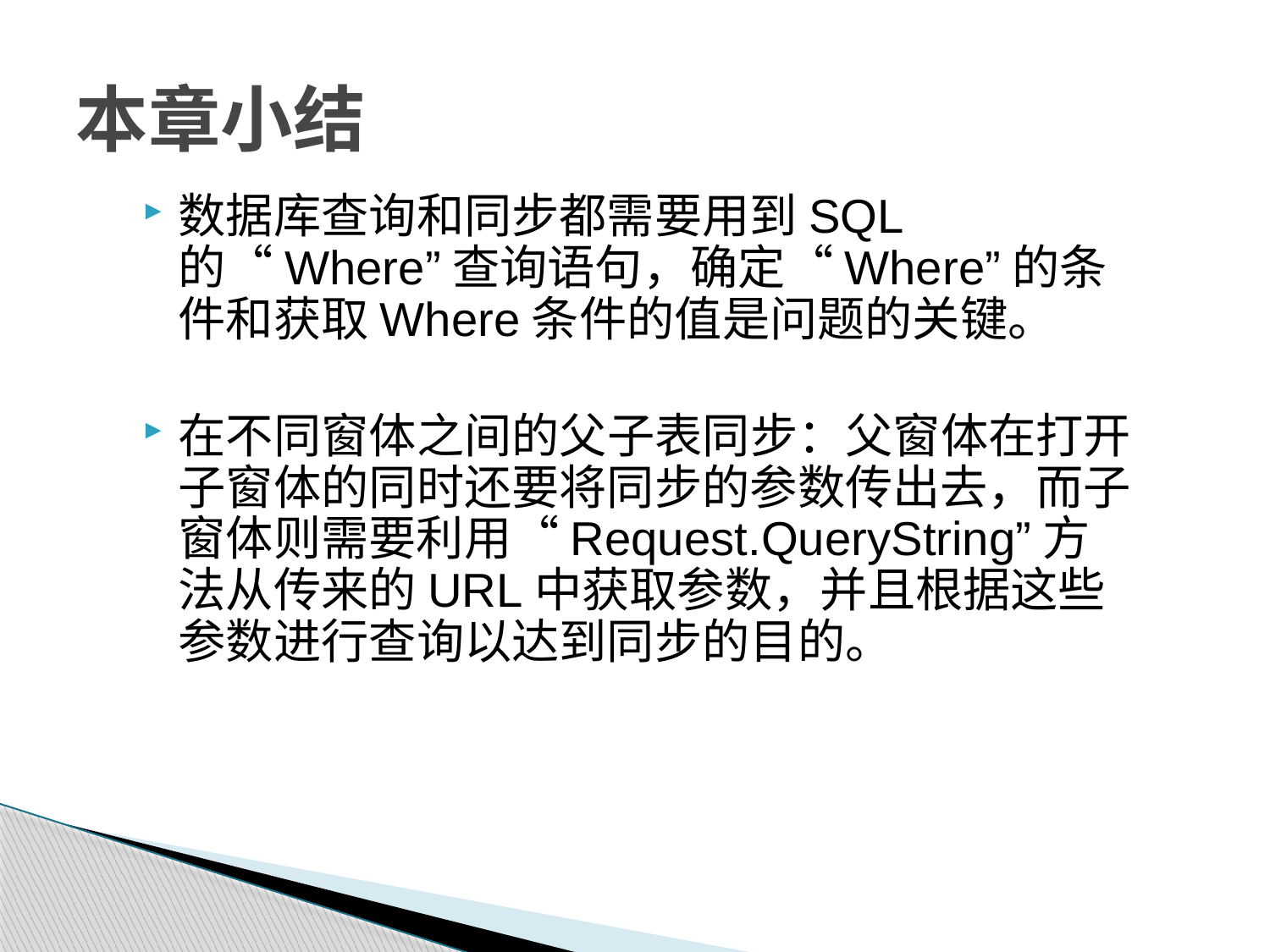

# 本章小结
数据库查询和同步都需要用到SQL的“Where”查询语句，确定“Where”的条件和获取Where条件的值是问题的关键。

在不同窗体之间的父子表同步：父窗体在打开子窗体的同时还要将同步的参数传出去，而子窗体则需要利用“Request.QueryString”方法从传来的URL中获取参数，并且根据这些参数进行查询以达到同步的目的。